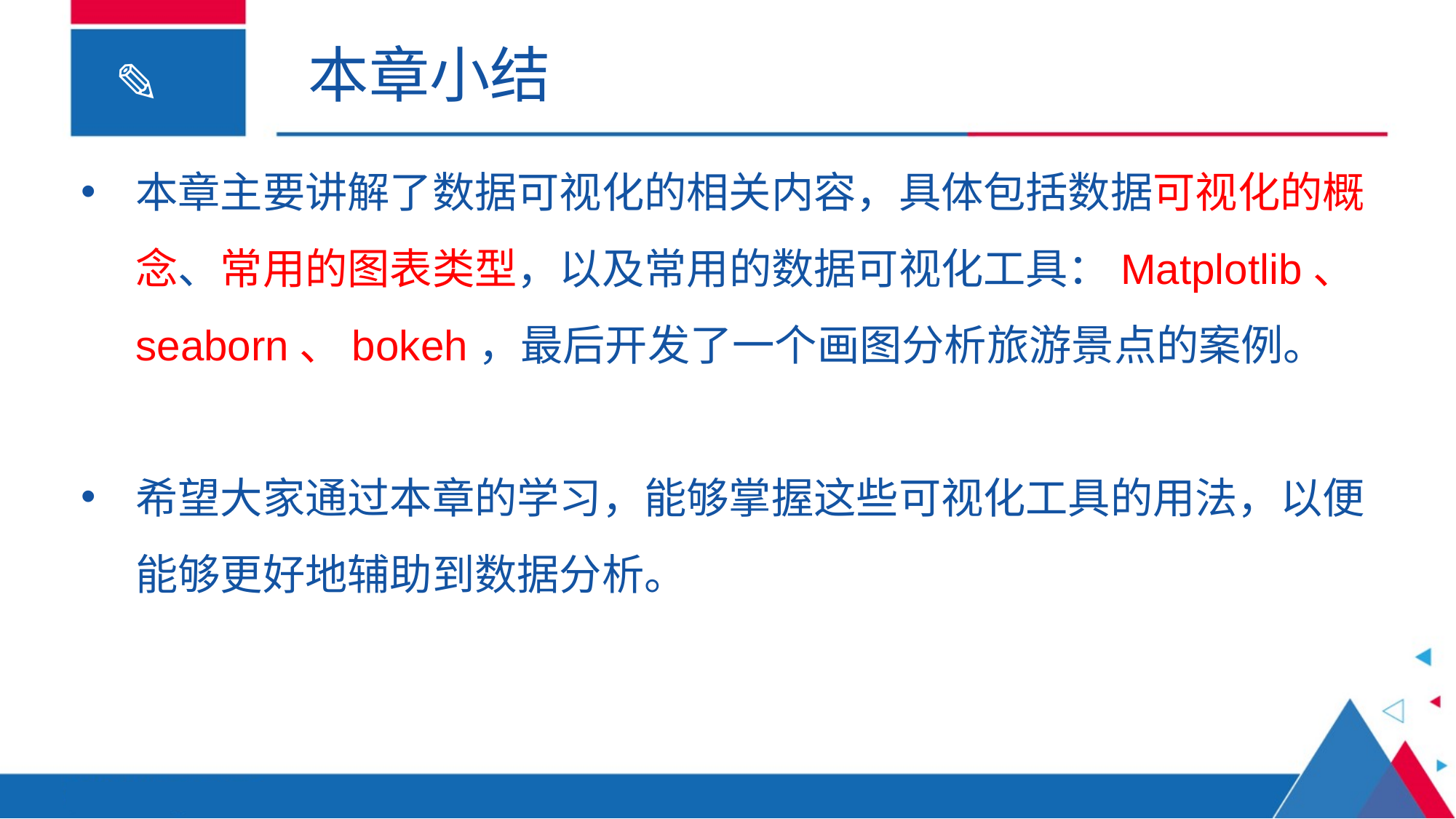

本章小结
本章主要讲解了数据可视化的相关内容，具体包括数据可视化的概念、常用的图表类型，以及常用的数据可视化工具：Matplotlib、seaborn、bokeh，最后开发了一个画图分析旅游景点的案例。

希望大家通过本章的学习，能够掌握这些可视化工具的用法，以便能够更好地辅助到数据分析。